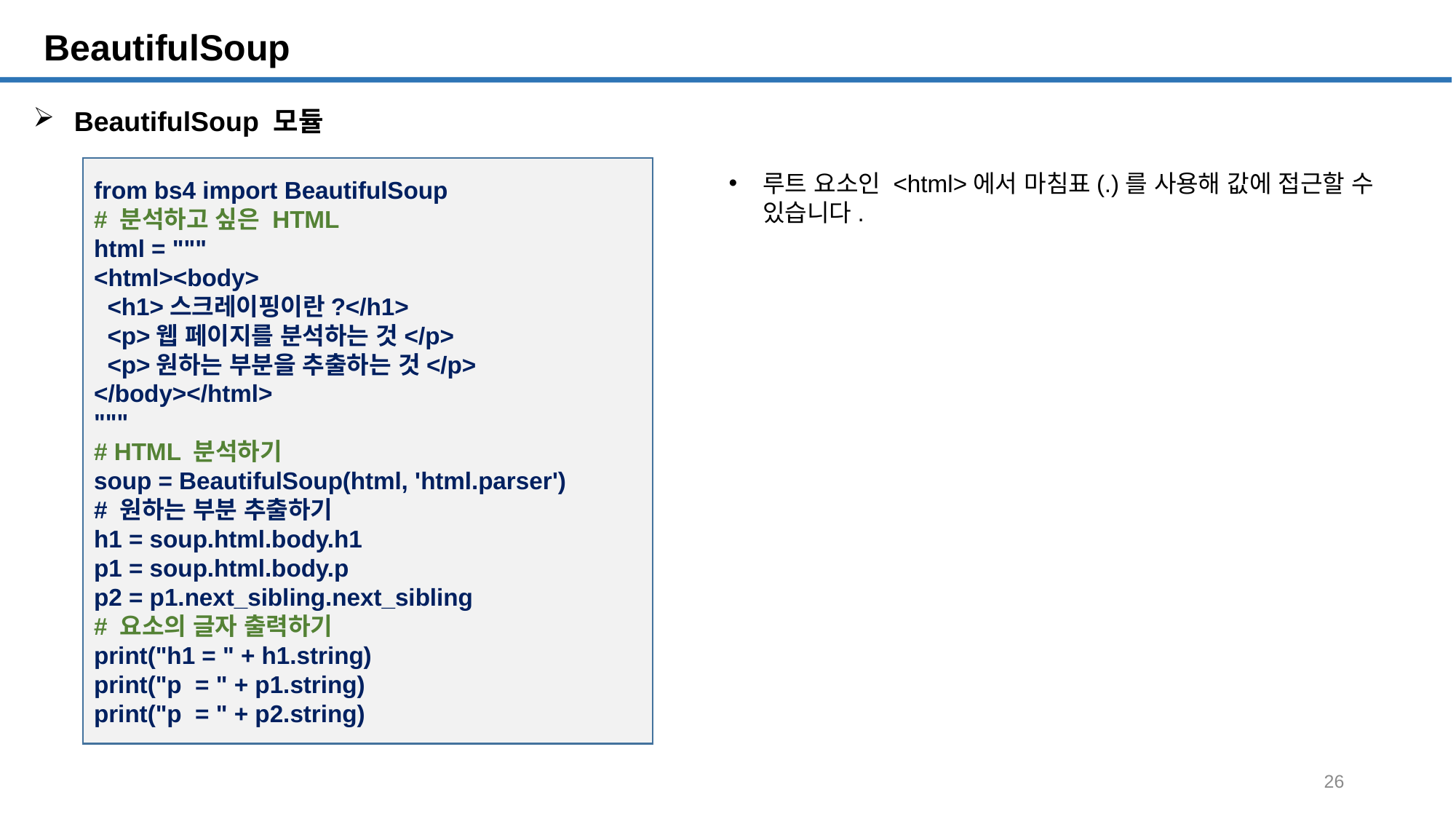

SQL 튜닝 개요
# BeautifulSoup

BeautifulSoup 모듈
from bs4 import BeautifulSoup
# 분석하고 싶은 HTML
html = """
<html><body>
  <h1>스크레이핑이란?</h1>
  <p>웹 페이지를 분석하는 것</p>
  <p>원하는 부분을 추출하는 것</p>
</body></html>
"""
# HTML 분석하기
soup = BeautifulSoup(html, 'html.parser')
# 원하는 부분 추출하기
h1 = soup.html.body.h1
p1 = soup.html.body.p
p2 = p1.next_sibling.next_sibling
# 요소의 글자 출력하기
print("h1 = " + h1.string)
print("p  = " + p1.string)
print("p  = " + p2.string)
루트 요소인 <html>에서 마침표(.)를 사용해 값에 접근할 수 있습니다.
26